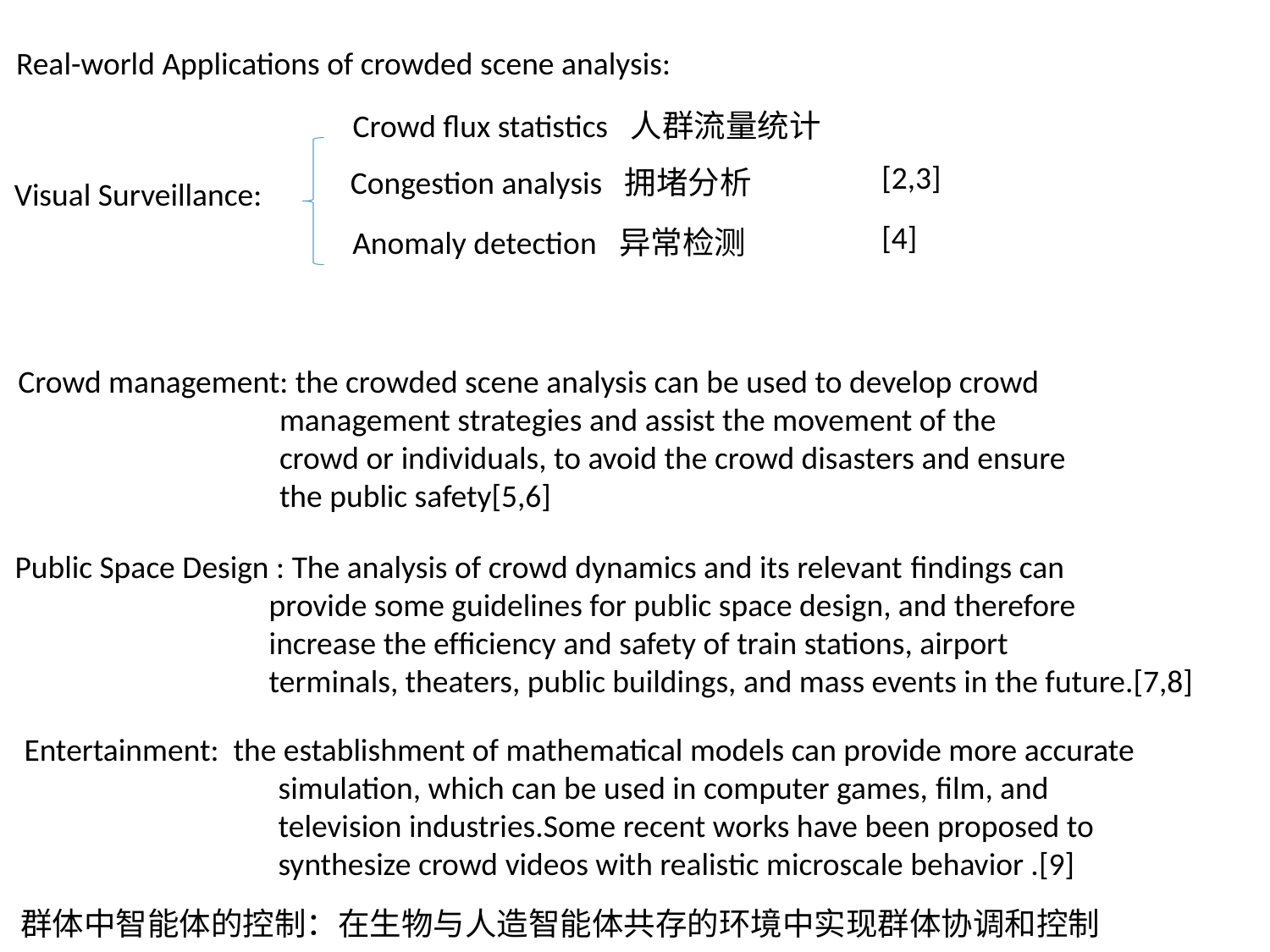

Real-world Applications of crowded scene analysis:
Crowd flux statistics  人群流量统计

[2,3]
Congestion analysis  拥堵分析
Visual Surveillance:
[4]
Anomaly detection  异常检测
Crowd management: the crowded scene analysis can be used to develop crowd
		 management strategies and assist the movement of the
		 crowd or individuals, to avoid the crowd disasters and ensure
		 the public safety[5,6]
Public Space Design : The analysis of crowd dynamics and its relevant ﬁndings can
		provide some guidelines for public space design, and therefore
		increase the efﬁciency and safety of train stations, airport
		terminals, theaters, public buildings, and mass events in the future.[7,8]
Entertainment:  the establishment of mathematical models can provide more accurate
		simulation, which can be used in computer games, ﬁlm, and
		television industries.Some recent works have been proposed to
		synthesize crowd videos with realistic microscale behavior .[9]
群体中智能体的控制：在生物与人造智能体共存的环境中实现群体协调和控制